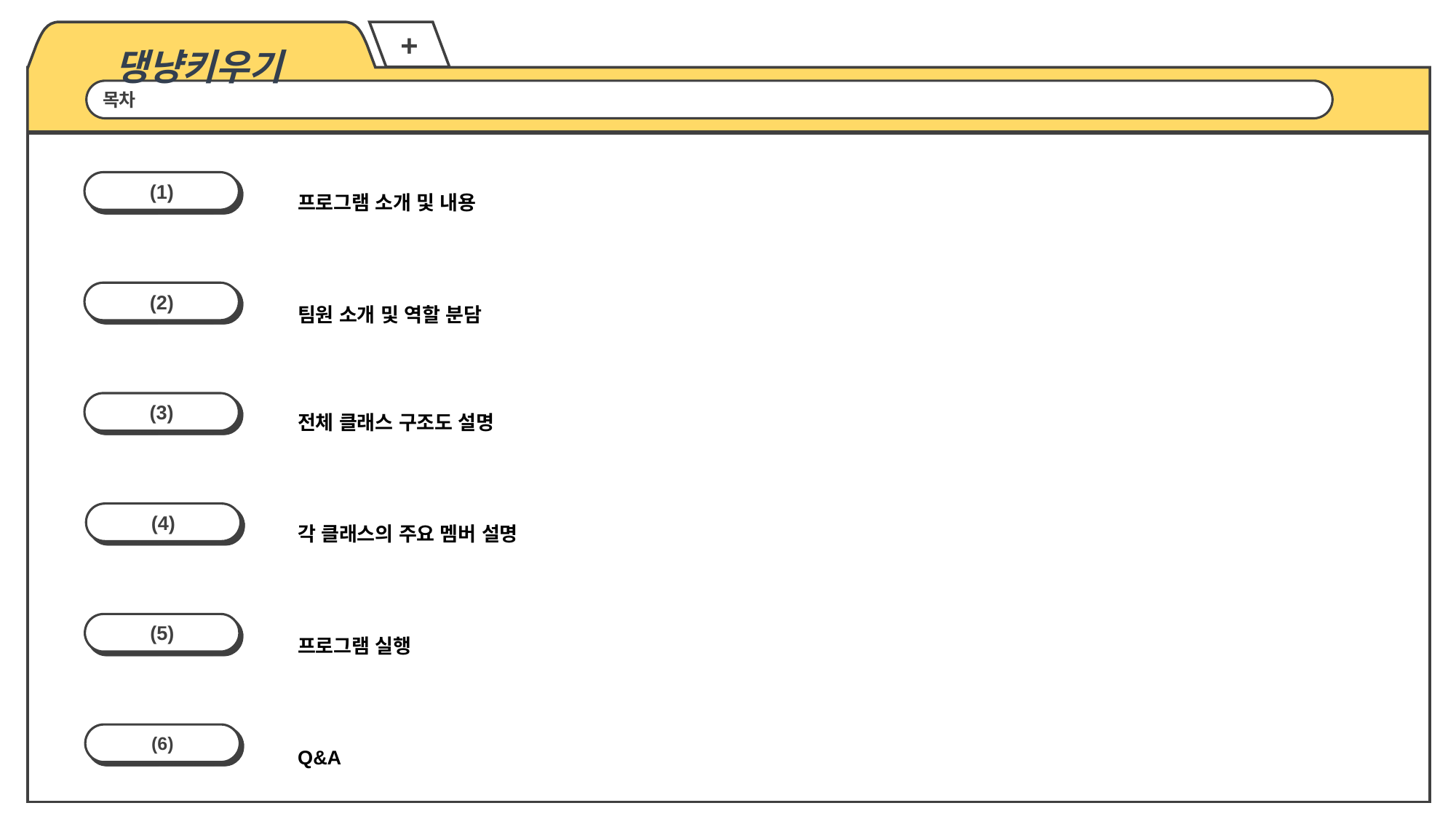

댕냥키우기
+

목차

(1)
프로그램 소개 및 내용

(2)
팀원 소개 및 역할 분담
전체 클래스 구조도 설명
(3)
(4)
각 클래스의 주요 멤버 설명
(5)
프로그램 실행
(6)
Q&A